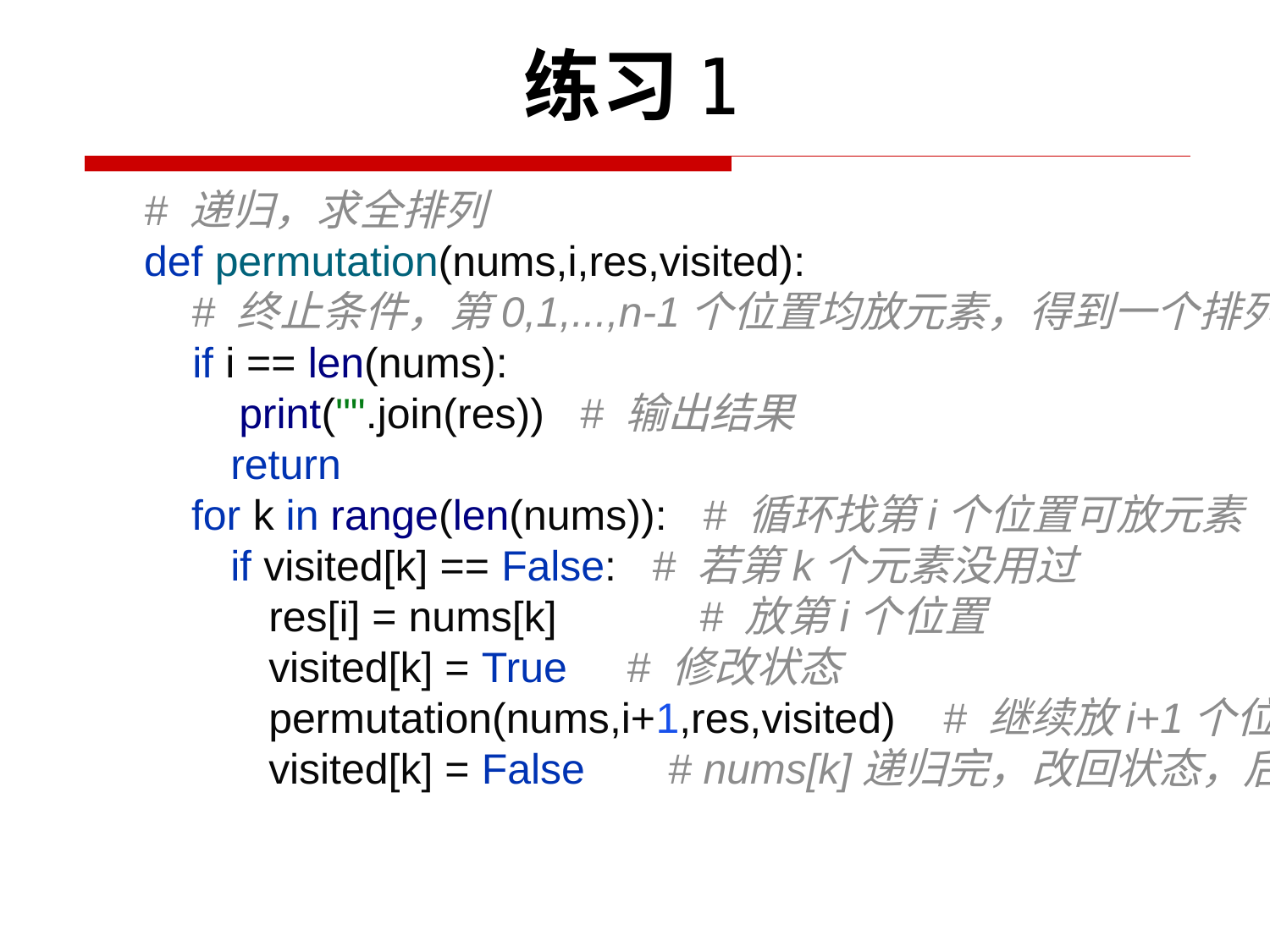

# 练习1
# 递归，求全排列 def permutation(nums,i,res,visited): # 终止条件，第0,1,...,n-1个位置均放元素，得到一个排列 if i == len(nums): print("".join(res))   # 输出结果 return for k in range(len(nums)):   # 循环找第i个位置可放元素 if visited[k] == False:   # 若第k个元素没用过 res[i] = nums[k]            # 放第i个位置 visited[k] = True     # 修改状态 permutation(nums,i+1,res,visited)    # 继续放i+1个位置 visited[k] = False       # nums[k]递归完，改回状态，后续位置可以放它

6